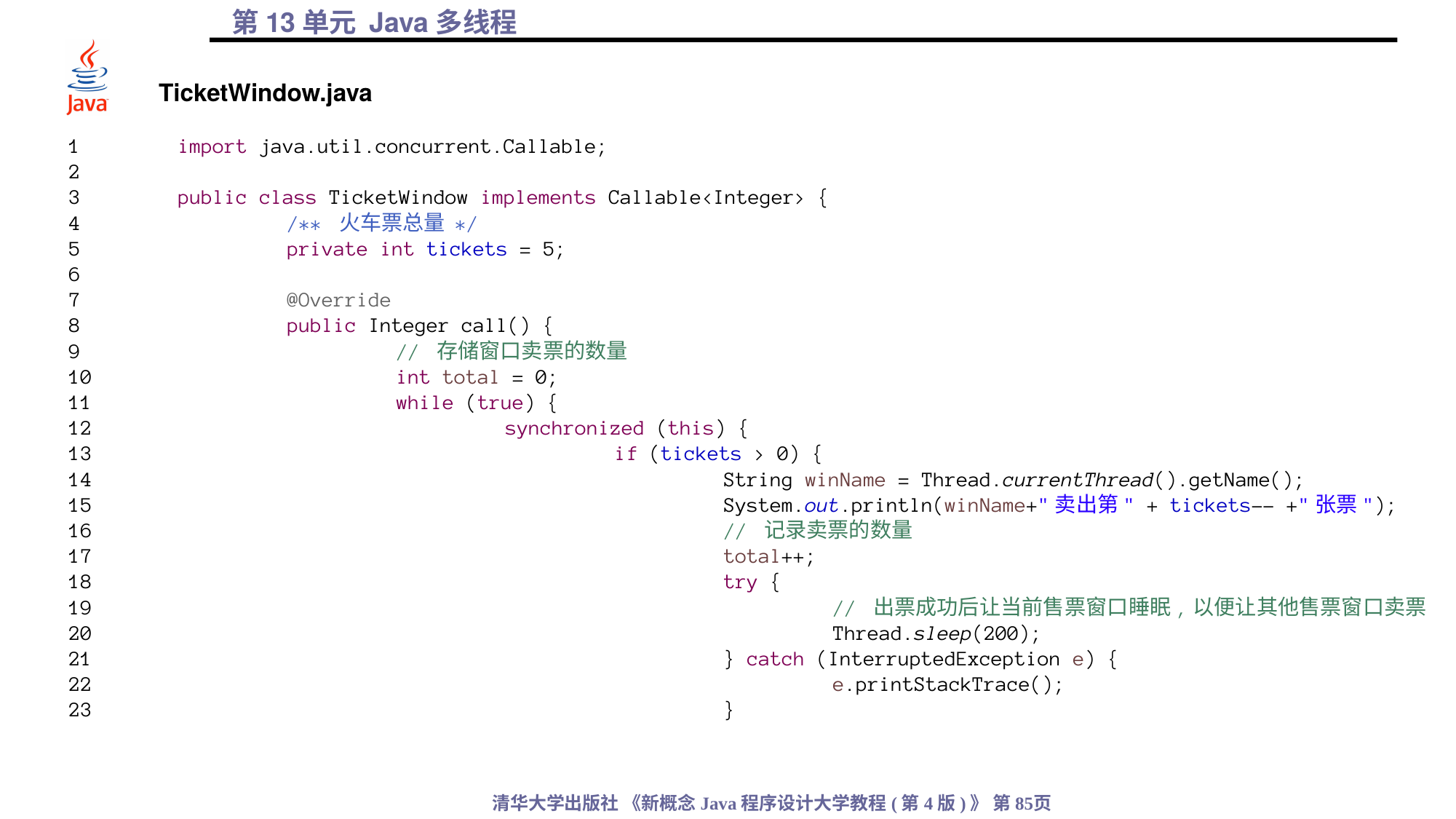

TicketWindow.java
1	import java.util.concurrent.Callable;
2
3	public class TicketWindow implements Callable<Integer> {
4		/** 火车票总量 */
5		private int tickets = 5;
6
7		@Override
8		public Integer call() {
9			// 存储窗口卖票的数量
10			int total = 0;
11			while (true) {
12				synchronized (this) {
13					if (tickets > 0) {
14						String winName = Thread.currentThread().getName();
15						System.out.println(winName+"卖出第" + tickets-- +"张票");
16						// 记录卖票的数量
17						total++;
18						try {
19							// 出票成功后让当前售票窗口睡眠,以便让其他售票窗口卖票
20							Thread.sleep(200);
21						} catch (InterruptedException e) {
22							e.printStackTrace();
23						}